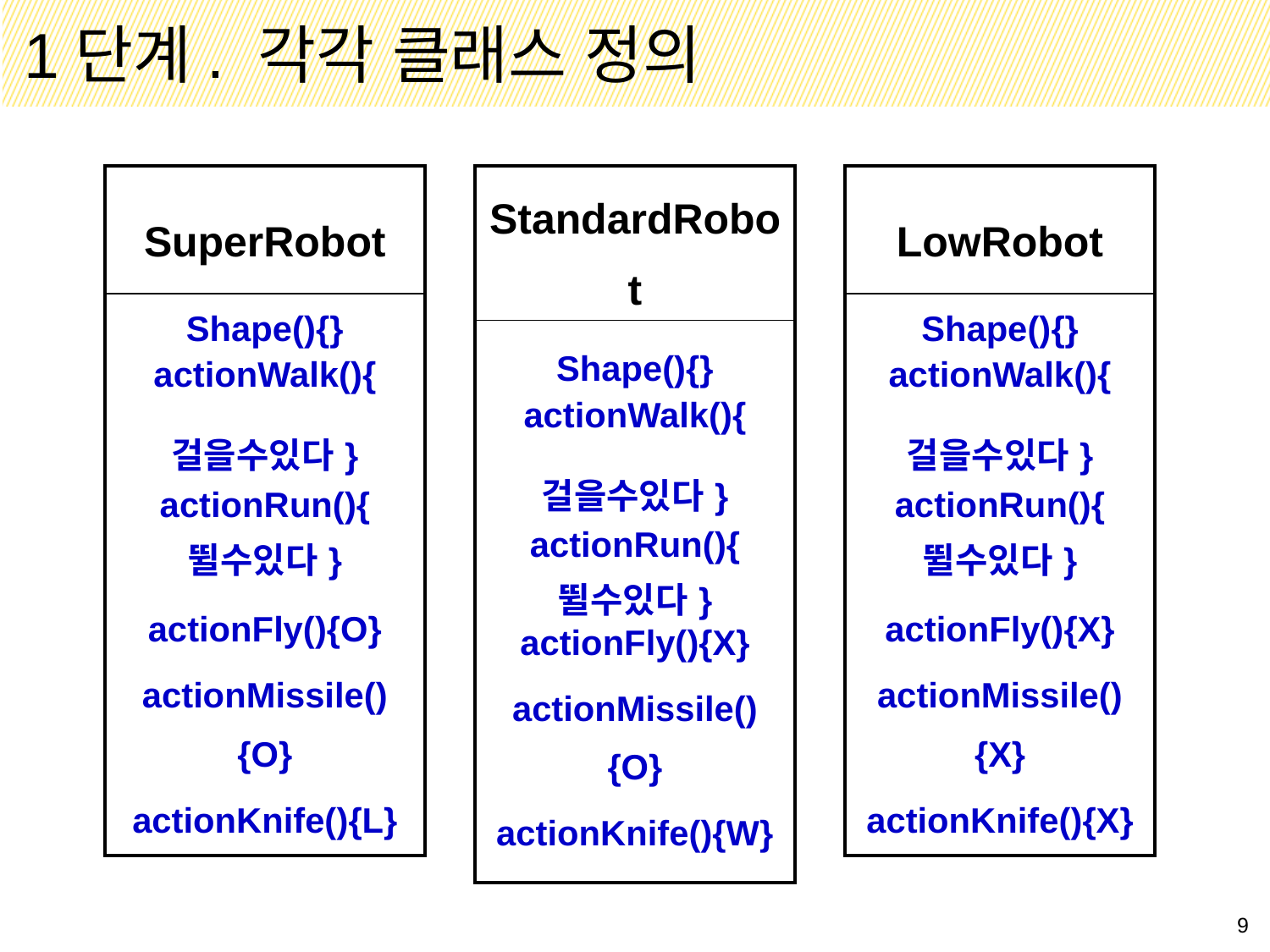

# 1단계. 각각 클래스 정의
| SuperRobot |
| --- |
| Shape(){} actionWalk(){ 걸을수있다} actionRun(){ 뛸수있다} actionFly(){O} actionMissile(){O} actionKnife(){L} |
| StandardRobot |
| --- |
| Shape(){} actionWalk(){ 걸을수있다} actionRun(){ 뛸수있다} actionFly(){X} actionMissile(){O} actionKnife(){W} |
| LowRobot |
| --- |
| Shape(){} actionWalk(){ 걸을수있다} actionRun(){ 뛸수있다} actionFly(){X} actionMissile(){X} actionKnife(){X} |
9